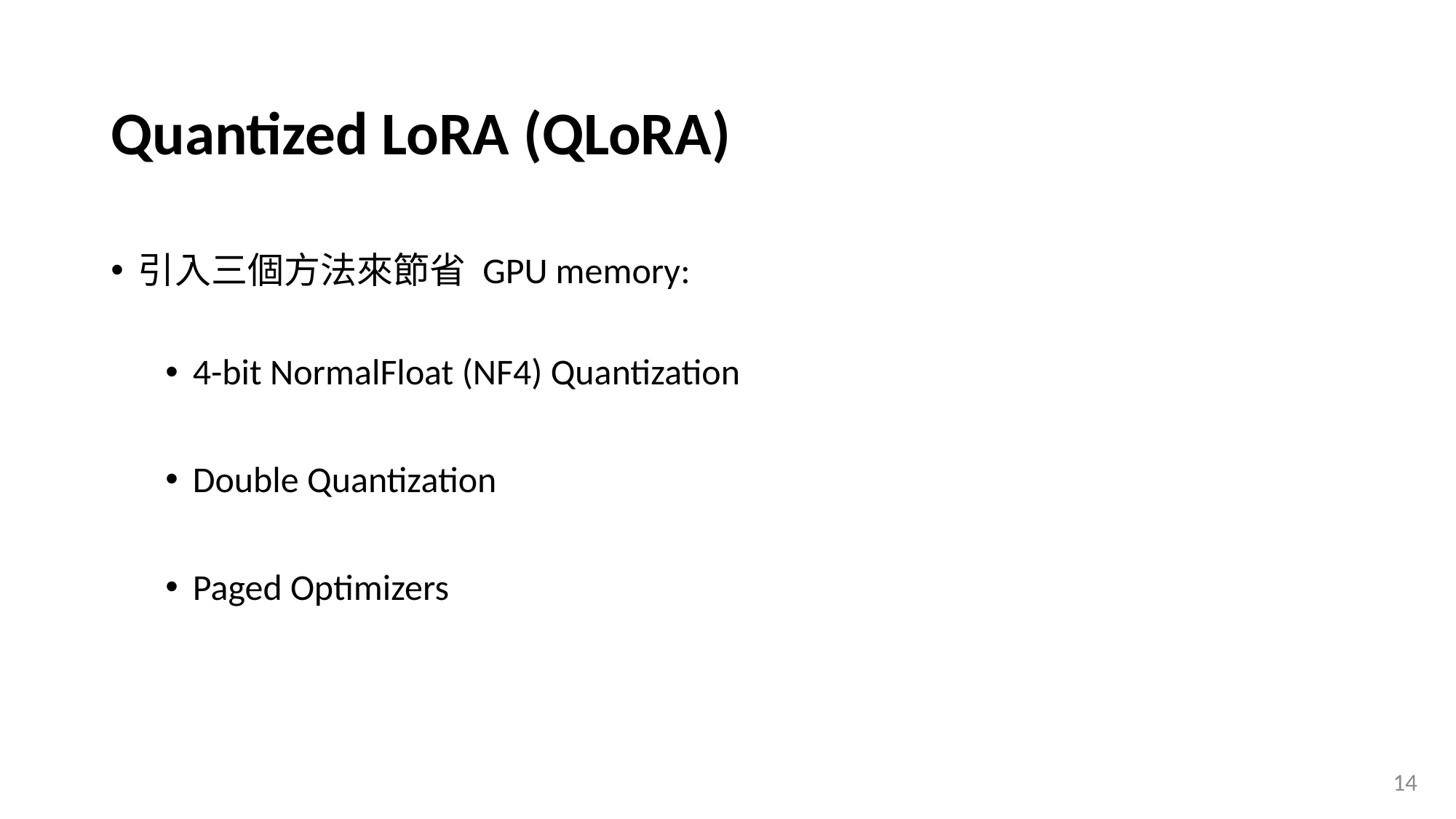

# Quantized LoRA (QLoRA)

引入三個方法來節省 GPU memory:

4-bit NormalFloat (NF4) Quantization

Double Quantization

Paged Optimizers
14